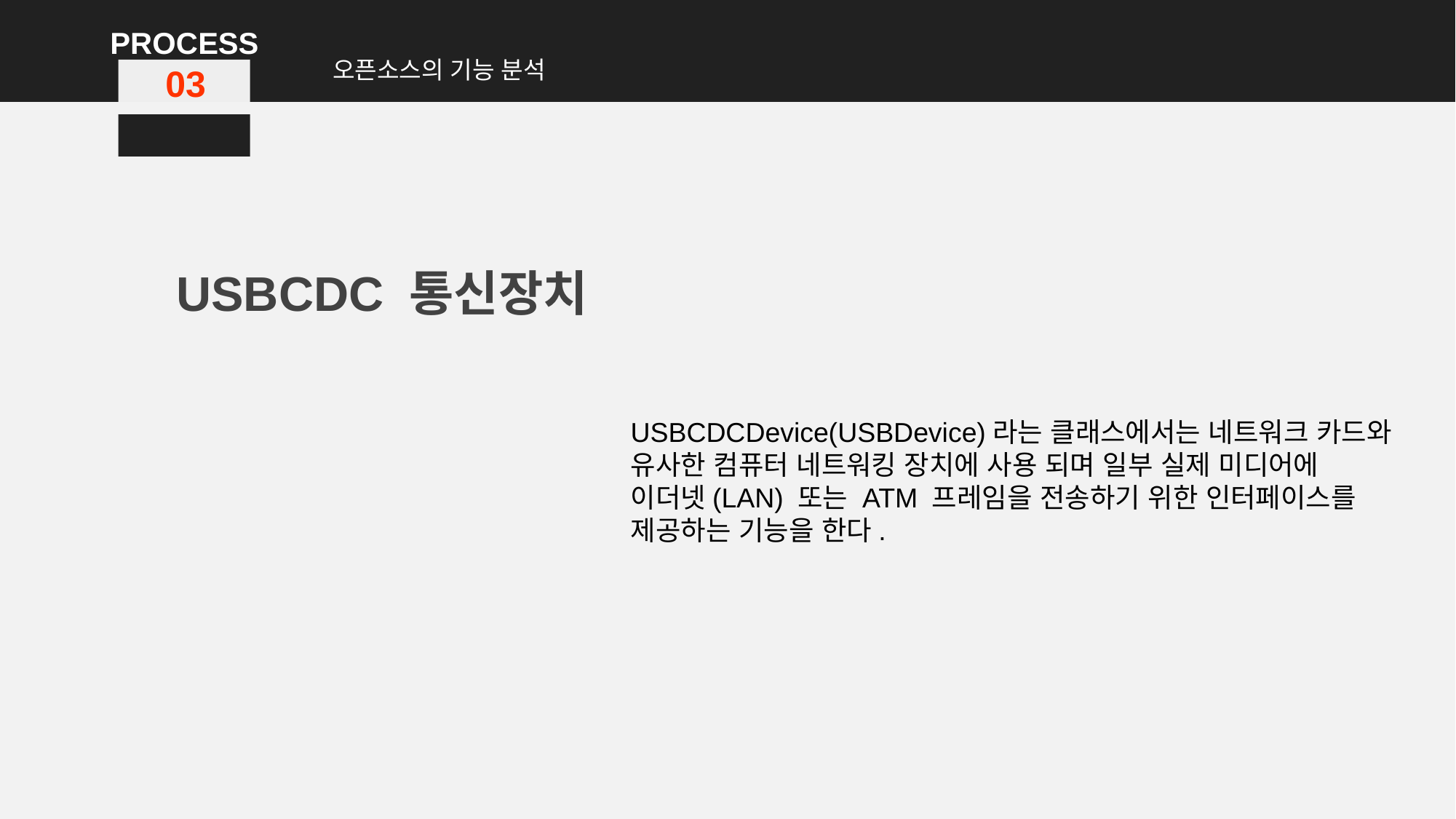

PROCESS
오픈소스의 기능 분석
03

USBCDC 통신장치
USBCDCDevice(USBDevice)라는 클래스에서는 네트워크 카드와
유사한 컴퓨터 네트워킹 장치에 사용 되며 일부 실제 미디어에
이더넷(LAN) 또는 ATM 프레임을 전송하기 위한 인터페이스를
제공하는 기능을 한다.